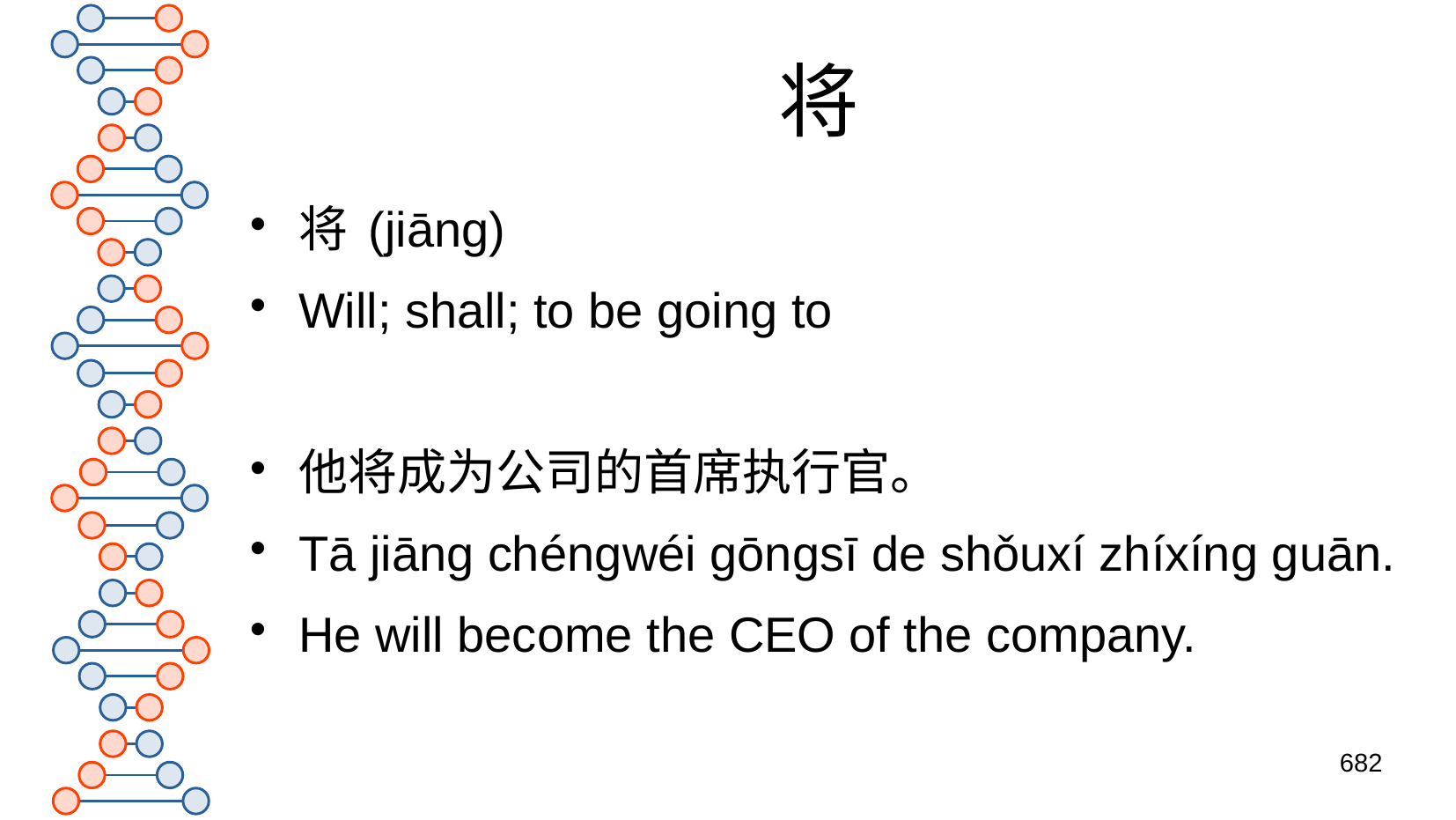

# 将
将 (jiāng)
Will; shall; to be going to

他将成为公司的首席执行官。
Tā jiāng chéngwéi gōngsī de shǒuxí zhíxíng guān.
He will become the CEO of the company.

682